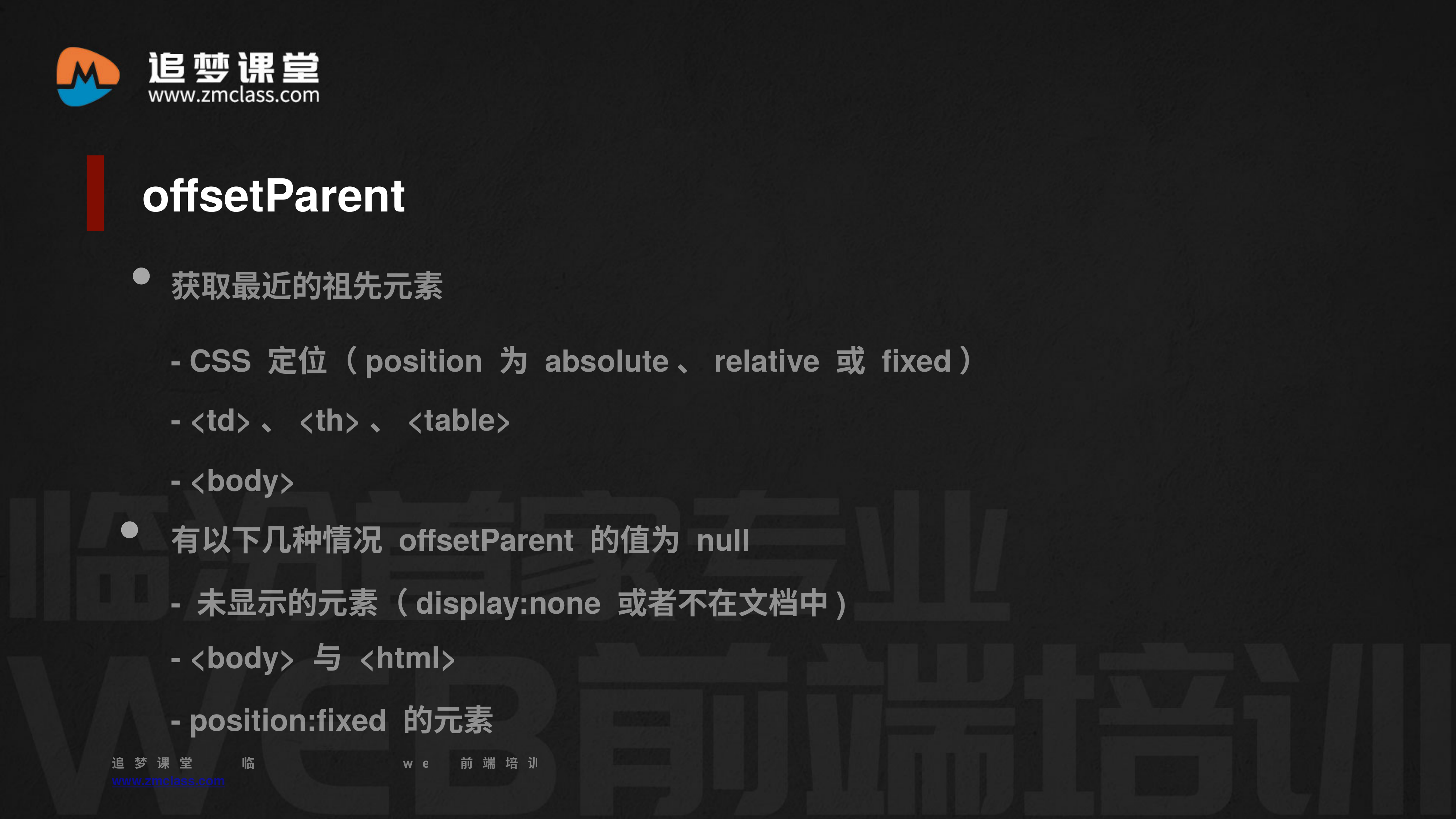

offsetParent
获取最近的祖先元素

- CSS 定位（position 为 absolute、relative 或 fixed）
- <td>、<th>、<table>
- <body>
有以下几种情况 offsetParent 的值为 null

- 未显示的元素（display:none 或者不在文档中)
- <body> 与 <html>
- position:fixed 的元素
追梦课堂   临汾首家专业的web前端培训机构                                                          www.zmclass.com
4